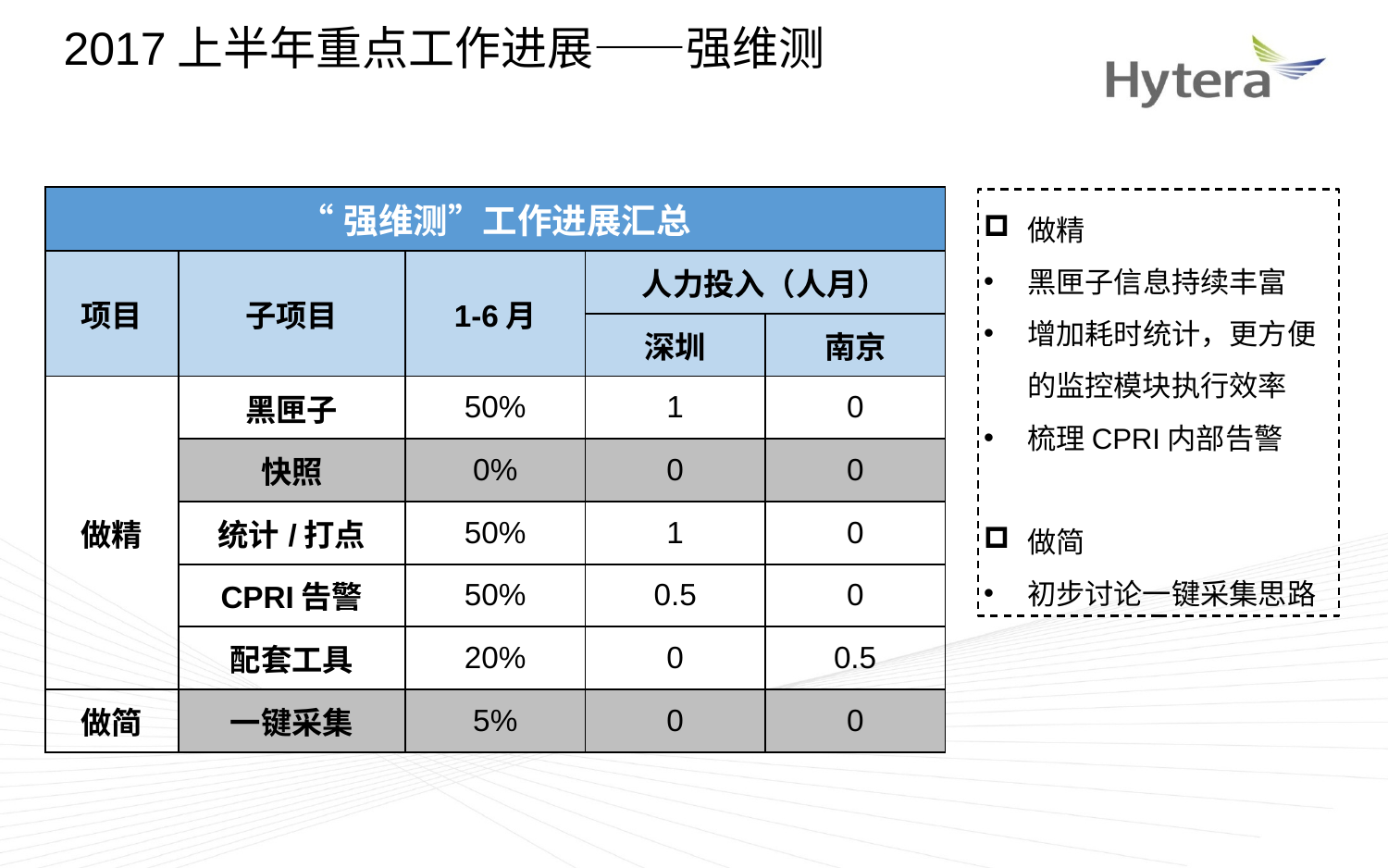

2017上半年重点工作进展——强维测
| “强维测”工作进展汇总 |  |  |  |  |
| --- | --- | --- | --- | --- |
| 项目 | 子项目 | 1-6月 | 人力投入（人月） |  |
|  |  |  | 深圳 | 南京 |
| 做精 | 黑匣子 | 50% | 1 | 0 |
|  | 快照 | 0% | 0 | 0 |
|  | 统计/打点 | 50% | 1 | 0 |
|  | CPRI告警 | 50% | 0.5 | 0 |
|  | 配套工具 | 20% | 0 | 0.5 |
| 做简 | 一键采集 | 5% | 0 | 0 |
做精
黑匣子信息持续丰富
增加耗时统计，更方便的监控模块执行效率
梳理CPRI内部告警

做简
初步讨论一键采集思路